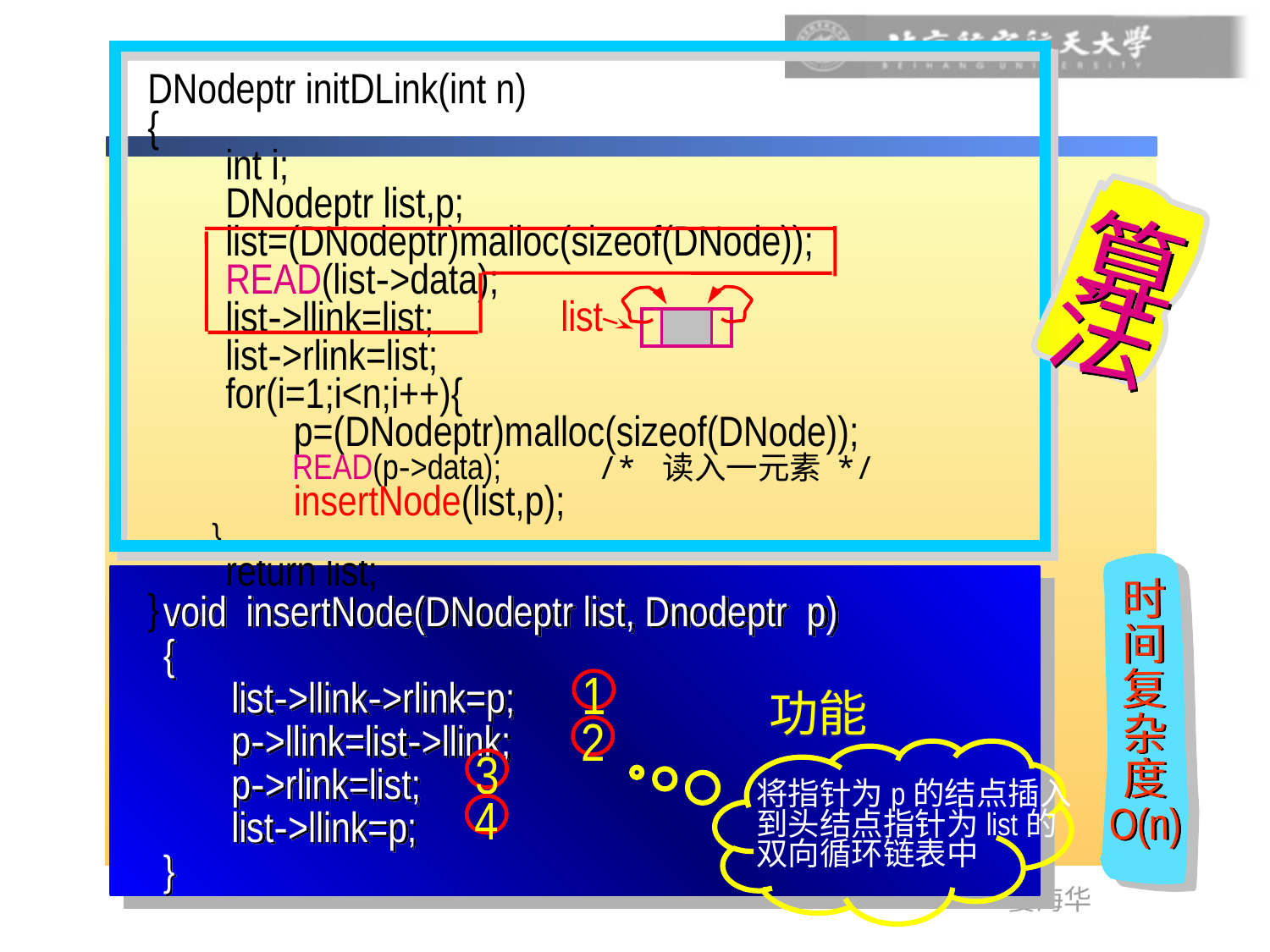

DNodeptr initDLink(int n)
{
        int i;
        DNodeptr list,p;
        list=(DNodeptr)malloc(sizeof(DNode));
        READ(list->data);
        list->llink=list;
        list->rlink=list;
        for(i=1;i<n;i++){
               p=(DNodeptr)malloc(sizeof(DNode));
                  READ(p->data);            /* 读入一元素 */
               insertNode(list,p);
        }
        return list;
}

算
法

list

时
间
复
杂
度
O(n)

void  insertNode(DNodeptr list, Dnodeptr  p)
{
       list->llink->rlink=p;
       p->llink=list->llink;
       p->rlink=list;
       list->llink=p;
}
1

2

3

4

功能

将指针为p的结点插入
到头结点指针为list的
双向循环链表中